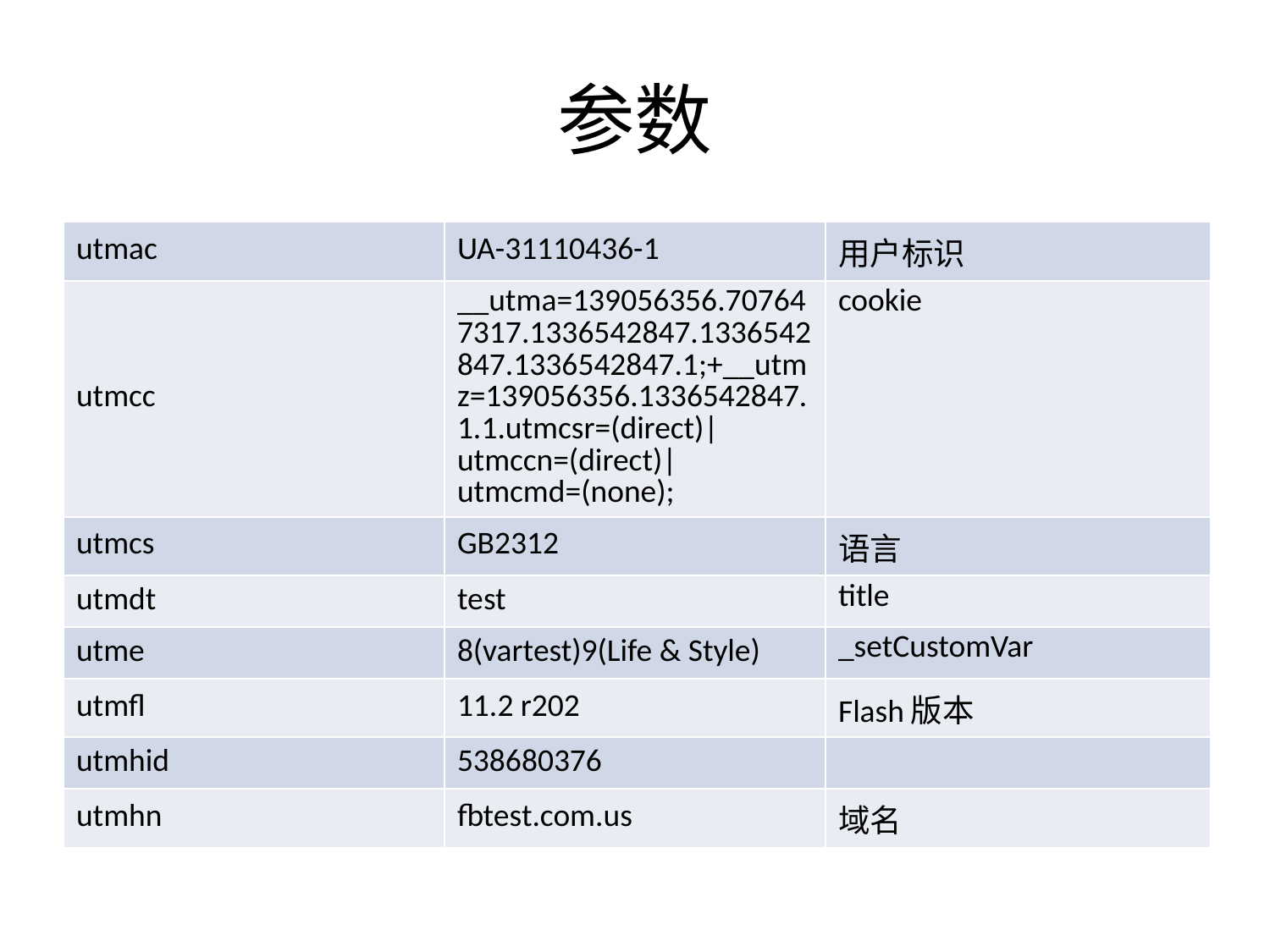

# 参数
| utmac | UA-31110436-1 | 用户标识 |
| --- | --- | --- |
| utmcc | \_\_utma=139056356.707647317.1336542847.1336542847.1336542847.1;+\_\_utmz=139056356.1336542847.1.1.utmcsr=(direct)|utmccn=(direct)|utmcmd=(none); | cookie |
| utmcs | GB2312 | 语言 |
| utmdt | test | title |
| utme | 8(vartest)9(Life & Style) | \_setCustomVar |
| utmfl | 11.2 r202 | Flash版本 |
| utmhid | 538680376 |  |
| utmhn | fbtest.com.us | 域名 |